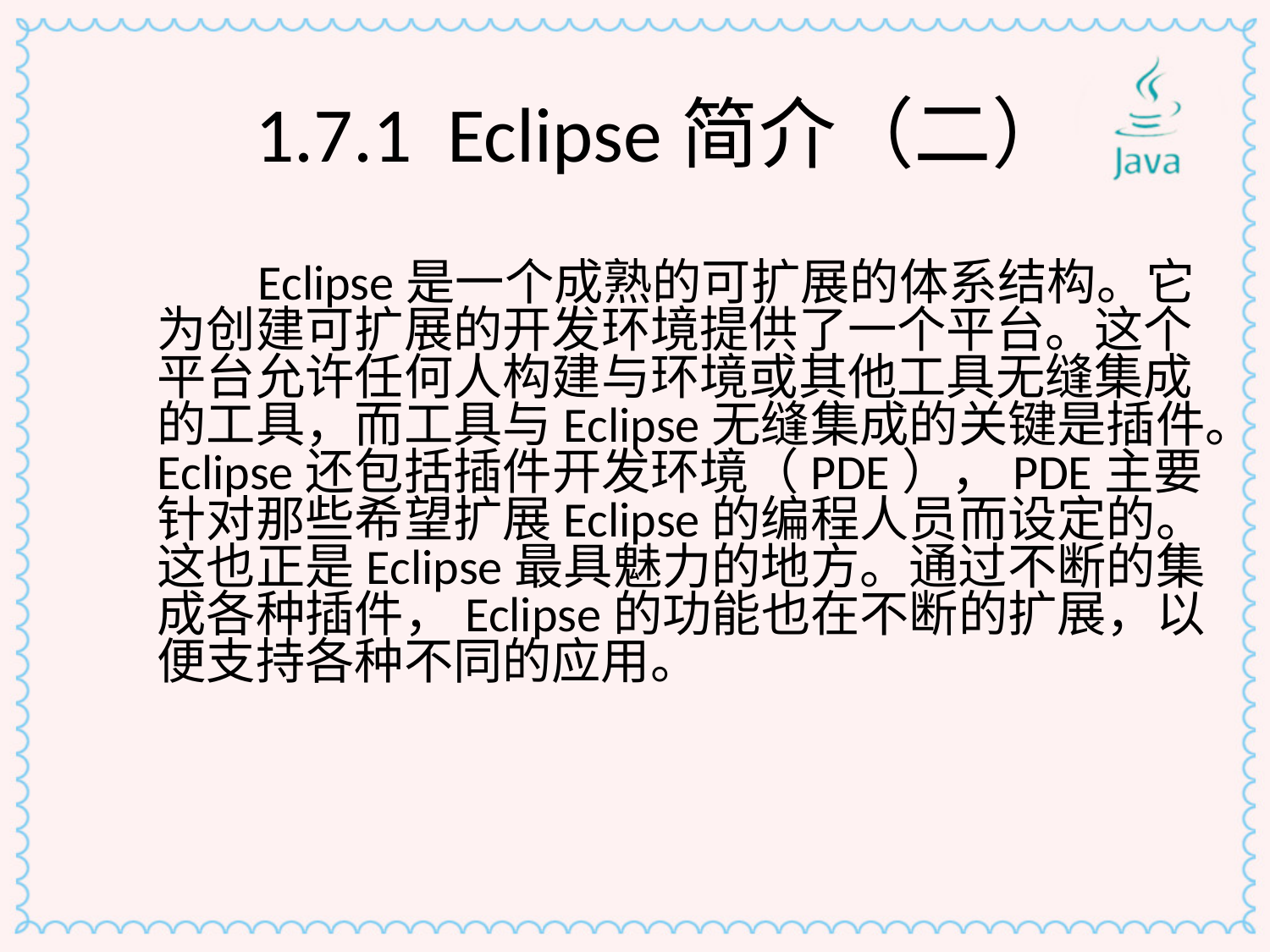

# 1.7.1  Eclipse简介（二）
Eclipse是一个成熟的可扩展的体系结构。它为创建可扩展的开发环境提供了一个平台。这个平台允许任何人构建与环境或其他工具无缝集成的工具，而工具与Eclipse无缝集成的关键是插件。Eclipse还包括插件开发环境（PDE），PDE主要针对那些希望扩展Eclipse的编程人员而设定的。这也正是Eclipse最具魅力的地方。通过不断的集成各种插件，Eclipse的功能也在不断的扩展，以便支持各种不同的应用。